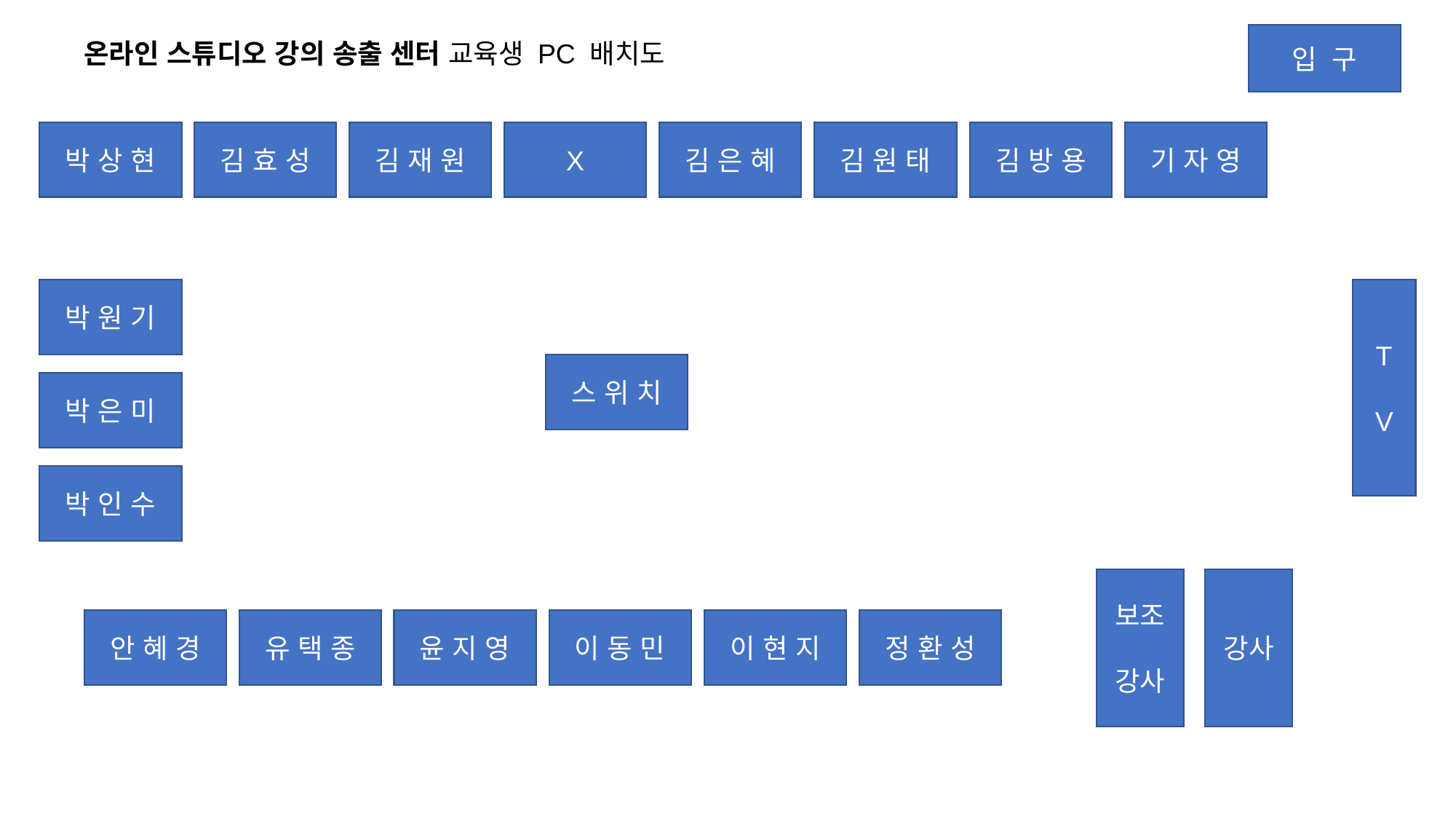

입  구
온라인 스튜디오 강의 송출 센터 교육생 PC 배치도
박 상 현
김 효 성
김 재 원
X
김 은 혜
김 원 태
김 방 용
기 자 영
박 원 기
T

V
스 위 치
박 은 미
박 인 수
강사
보조

강사
안 혜 경
유 택 종
윤 지 영
이 동 민
이 현 지
정 환 성